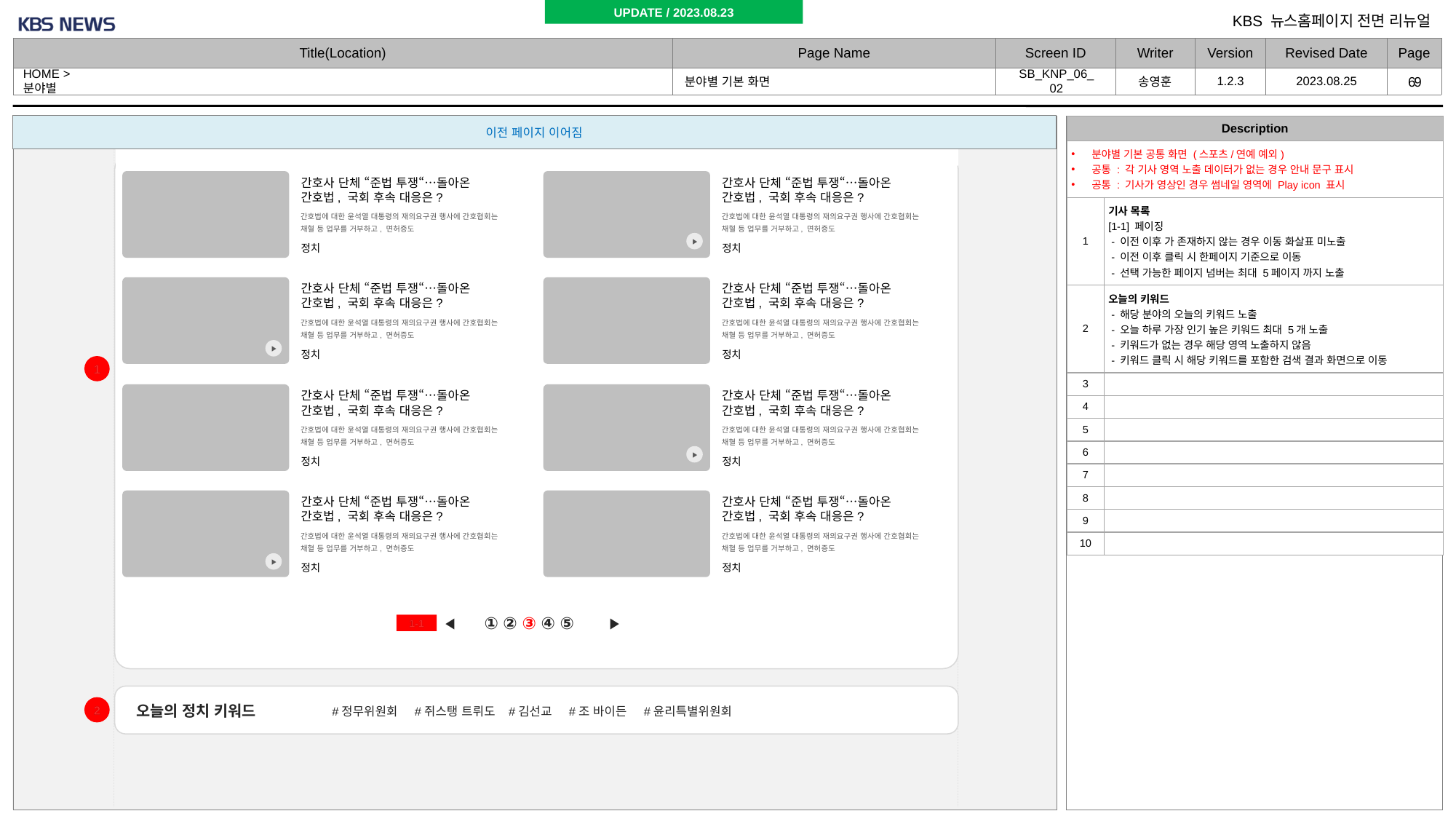

UPDATE / 2023.08.23
HOME > 분야별
SB_KNP_06_02
# 분야별 기본 화면
| Description |  |
| --- | --- |
| 분야별 기본 공통 화면 (스포츠/연예 예외) 공통 : 각 기사 영역 노출 데이터가 없는 경우 안내 문구 표시 공통 : 기사가 영상인 경우 썸네일 영역에 Play icon 표시 |  |
| 1 | 기사 목록 [1-1] 페이징 - 이전 이후 가 존재하지 않는 경우 이동 화살표 미노출 - 이전 이후 클릭 시 한페이지 기준으로 이동 - 선택 가능한 페이지 넘버는 최대 5페이지 까지 노출 |
| 2 | 오늘의 키워드 - 해당 분야의 오늘의 키워드 노출 - 오늘 하루 가장 인기 높은 키워드 최대 5개 노출 - 키워드가 없는 경우 해당 영역 노출하지 않음 - 키워드 클릭 시 해당 키워드를 포함한 검색 결과 화면으로 이동 |
| 3 |  |
| 4 |  |
| 5 |  |
| 6 |  |
| 7 |  |
| 8 |  |
| 9 |  |
| 10 |  |

간호사 단체 “준법 투쟁“…돌아온 간호법, 국회 후속 대응은?
간호사 단체 “준법 투쟁“…돌아온 간호법, 국회 후속 대응은?

간호법에 대한 윤석열 대통령의 재의요구권 행사에 간호협회는 채혈 등 업무를 거부하고, 면허증도
간호법에 대한 윤석열 대통령의 재의요구권 행사에 간호협회는 채혈 등 업무를 거부하고, 면허증도
 ▶
정치
정치
간호사 단체 “준법 투쟁“…돌아온 간호법, 국회 후속 대응은?
간호사 단체 “준법 투쟁“…돌아온 간호법, 국회 후속 대응은?

간호법에 대한 윤석열 대통령의 재의요구권 행사에 간호협회는 채혈 등 업무를 거부하고, 면허증도
간호법에 대한 윤석열 대통령의 재의요구권 행사에 간호협회는 채혈 등 업무를 거부하고, 면허증도
 ▶
정치
정치
1
간호사 단체 “준법 투쟁“…돌아온 간호법, 국회 후속 대응은?
간호사 단체 “준법 투쟁“…돌아온 간호법, 국회 후속 대응은?

간호법에 대한 윤석열 대통령의 재의요구권 행사에 간호협회는 채혈 등 업무를 거부하고, 면허증도
간호법에 대한 윤석열 대통령의 재의요구권 행사에 간호협회는 채혈 등 업무를 거부하고, 면허증도
 ▶
정치
정치
간호사 단체 “준법 투쟁“…돌아온 간호법, 국회 후속 대응은?
간호사 단체 “준법 투쟁“…돌아온 간호법, 국회 후속 대응은?

간호법에 대한 윤석열 대통령의 재의요구권 행사에 간호협회는 채혈 등 업무를 거부하고, 면허증도
간호법에 대한 윤석열 대통령의 재의요구권 행사에 간호협회는 채혈 등 업무를 거부하고, 면허증도
 ▶
정치
정치
◀
① ② ③ ④ ⑤
▶
1-1

오늘의 정치 키워드
#정무위원회    #쥐스탱 트뤼도   #김선교    #조 바이든    #윤리특별위원회
2